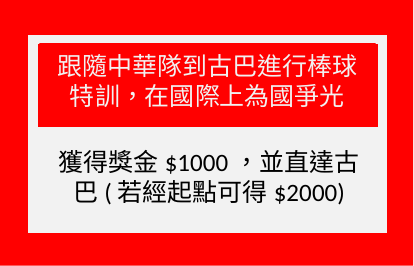

#

跟隨中華隊到古巴進行棒球特訓，在國際上為國爭光

獲得獎金$1000，並直達古巴(若經起點可得$2000)